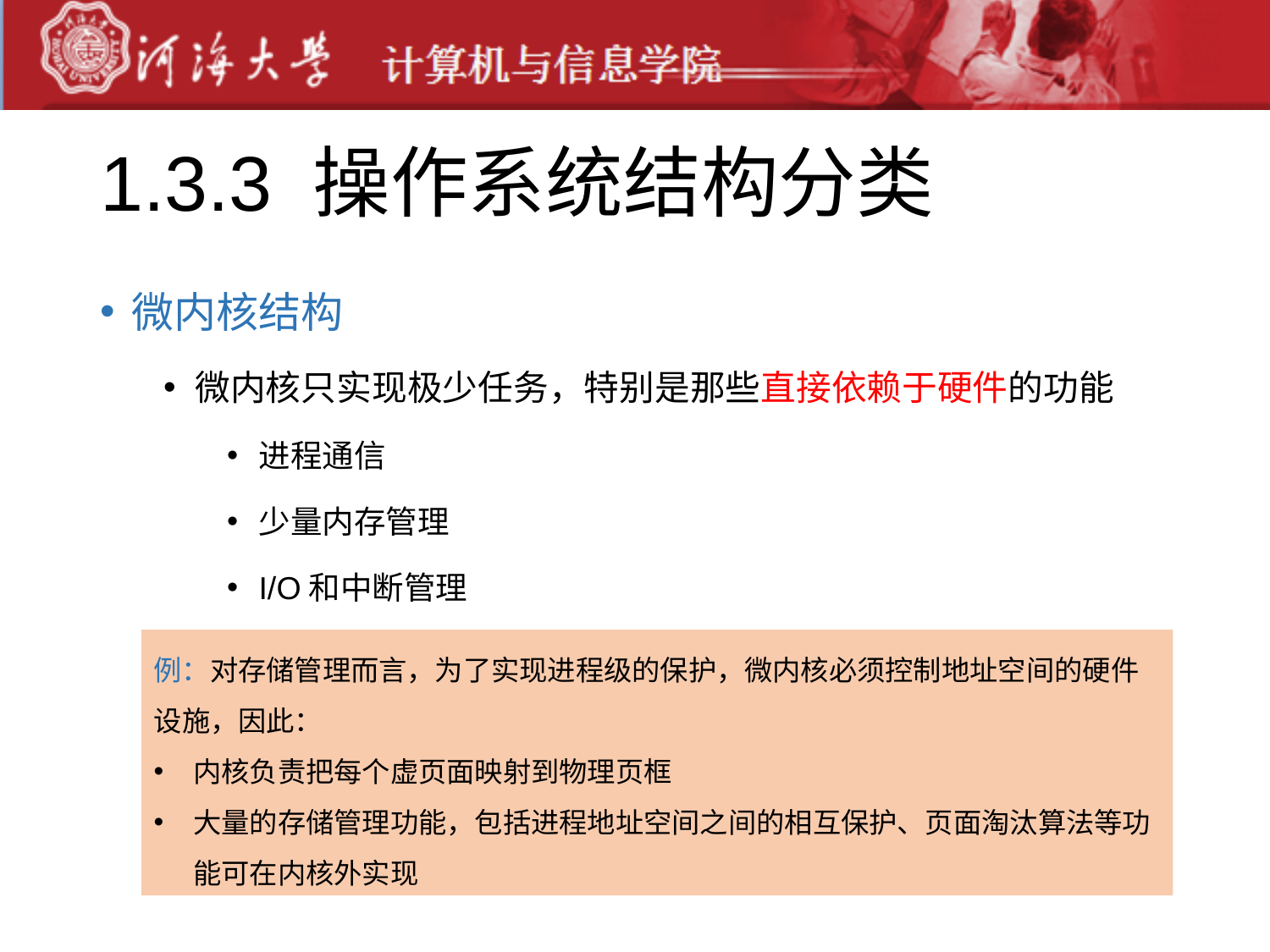

# 1.3.3 操作系统结构分类
微内核结构
微内核只实现极少任务，特别是那些直接依赖于硬件的功能
进程通信
少量内存管理
I/O和中断管理
主要起到信息验证、消息交换的作用
这种结构也被称为客户/服务器与微内核结构

例：对存储管理而言，为了实现进程级的保护，微内核必须控制地址空间的硬件设施，因此：
内核负责把每个虚页面映射到物理页框
大量的存储管理功能，包括进程地址空间之间的相互保护、页面淘汰算法等功能可在内核外实现